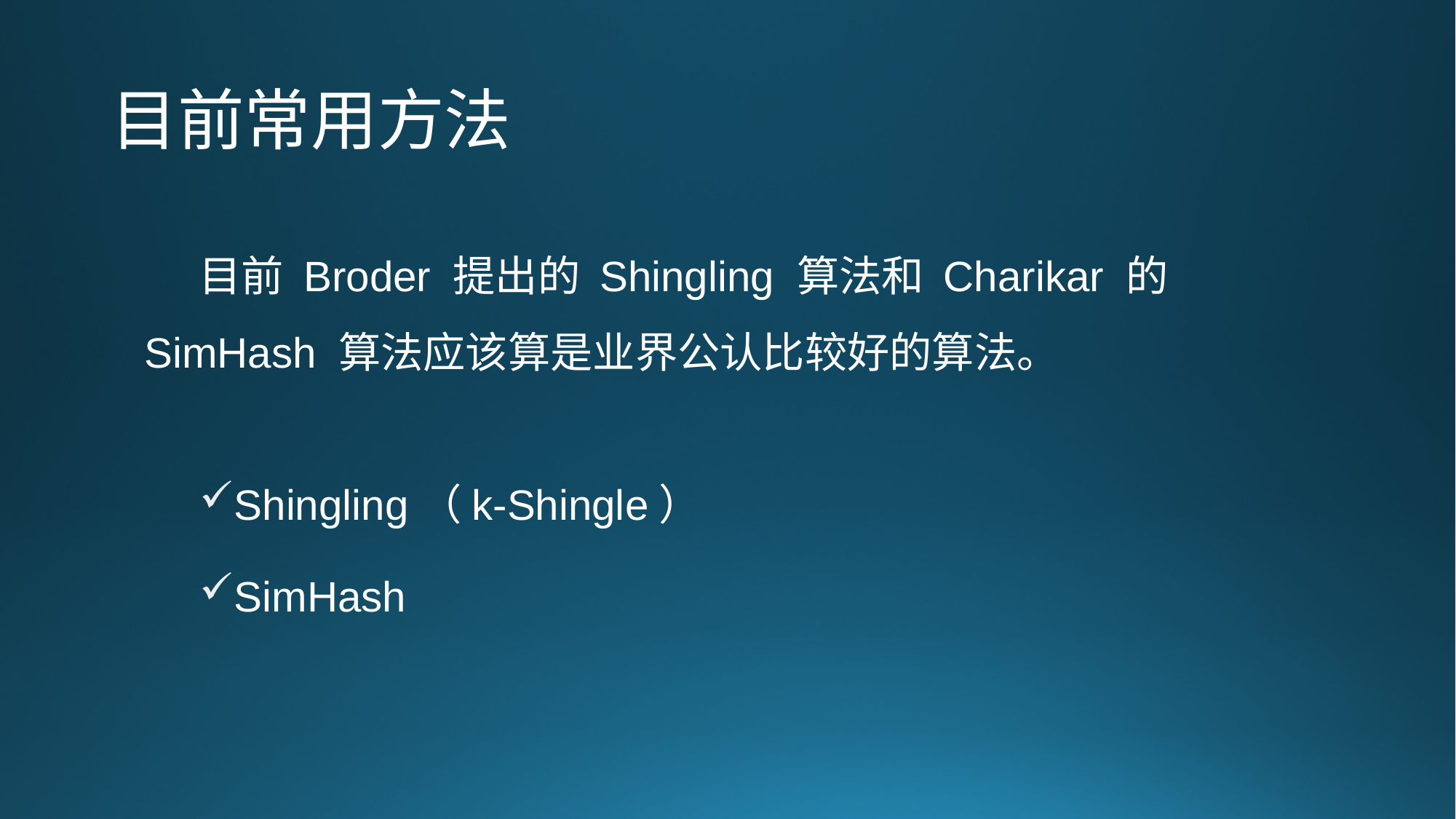

# 目前常用方法
目前 Broder 提出的 Shingling 算法和 Charikar 的 SimHash 算法应该算是业界公认比较好的算法。

Shingling（k-Shingle）
SimHash